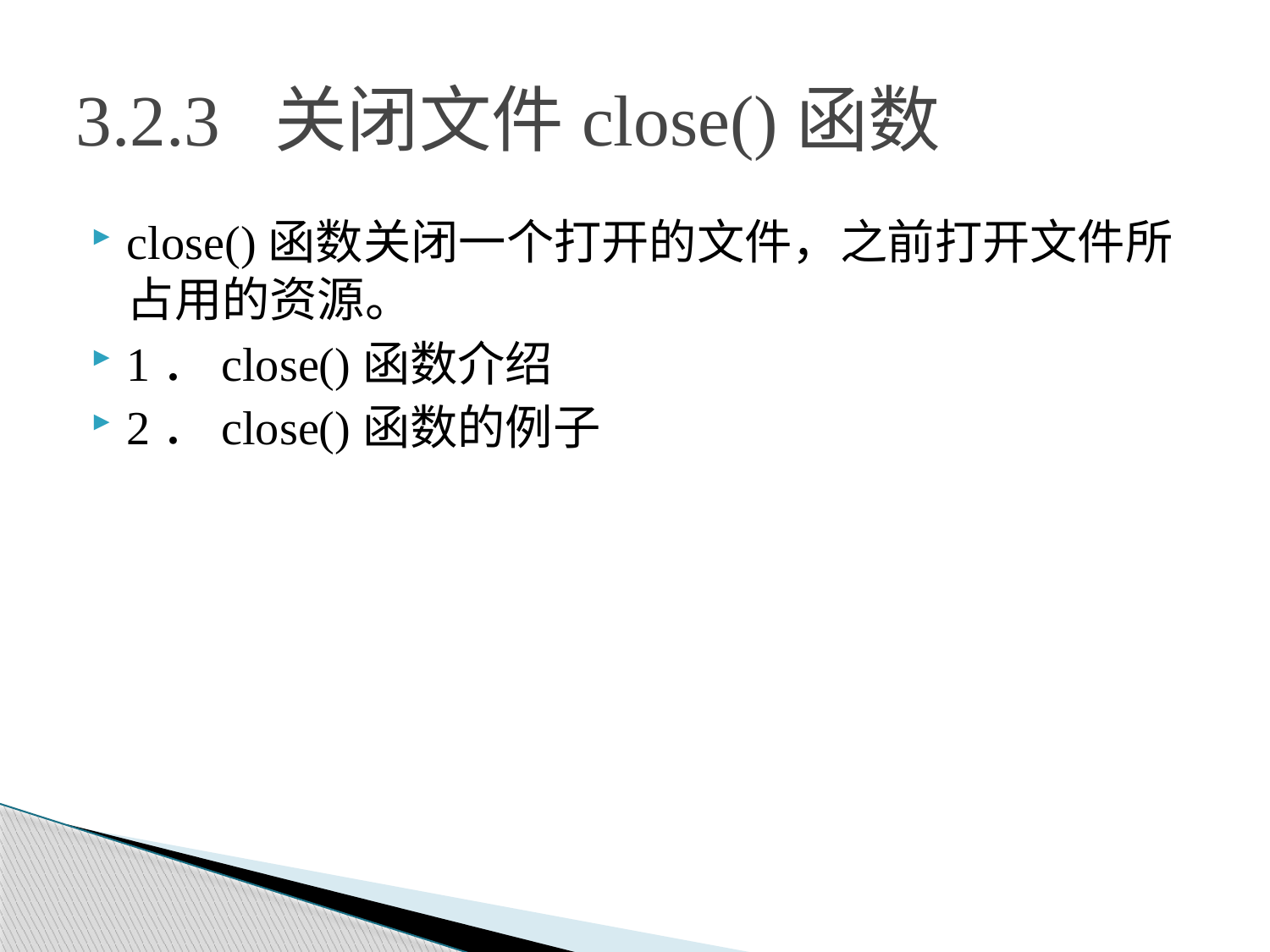

# 3.2.3  关闭文件close()函数
close()函数关闭一个打开的文件，之前打开文件所占用的资源。
1．close()函数介绍
2．close()函数的例子